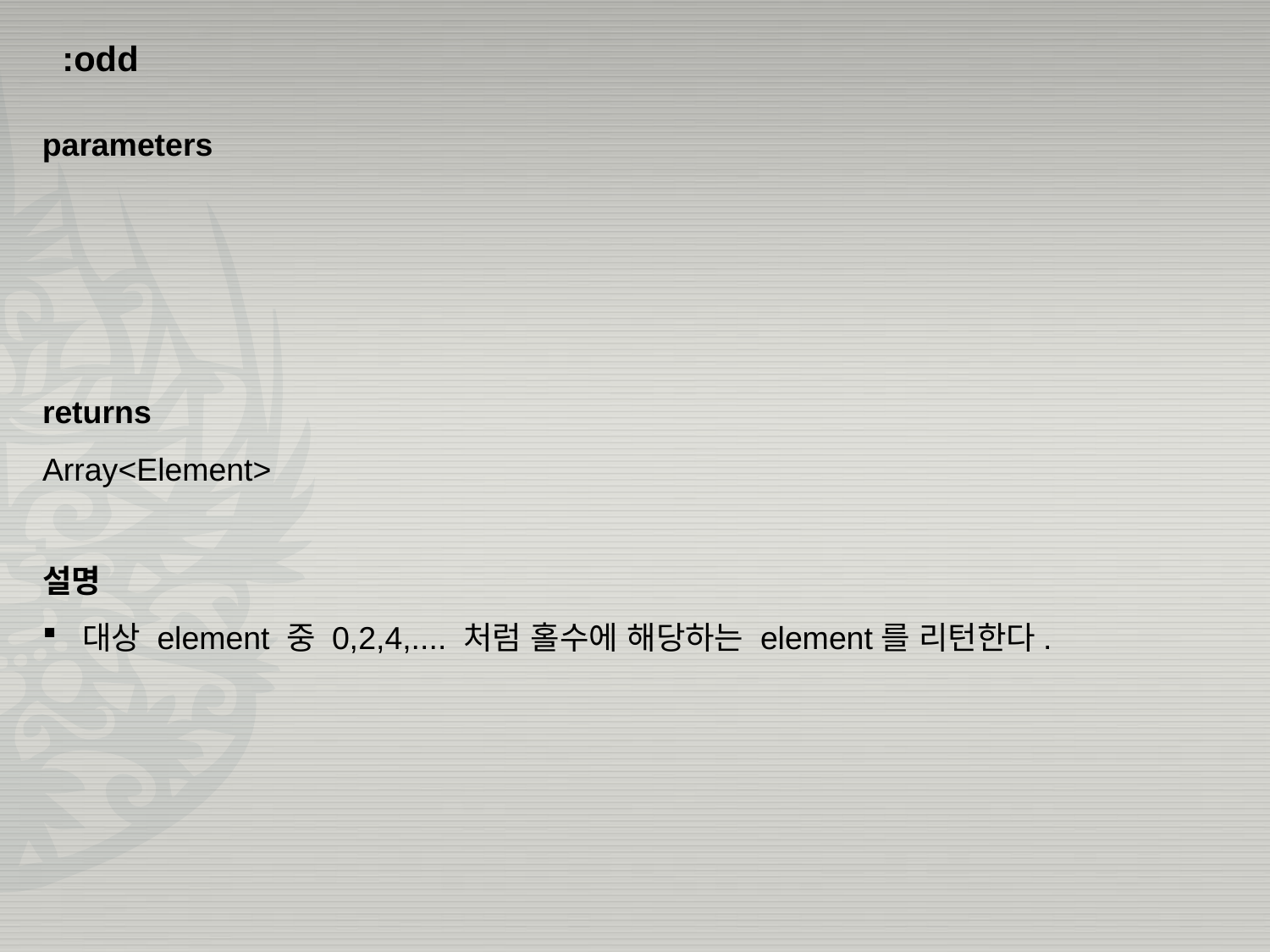

:odd
parameters
returns
Array<Element>
설명
  대상 element 중 0,2,4,.... 처럼 홀수에 해당하는 element를 리턴한다.